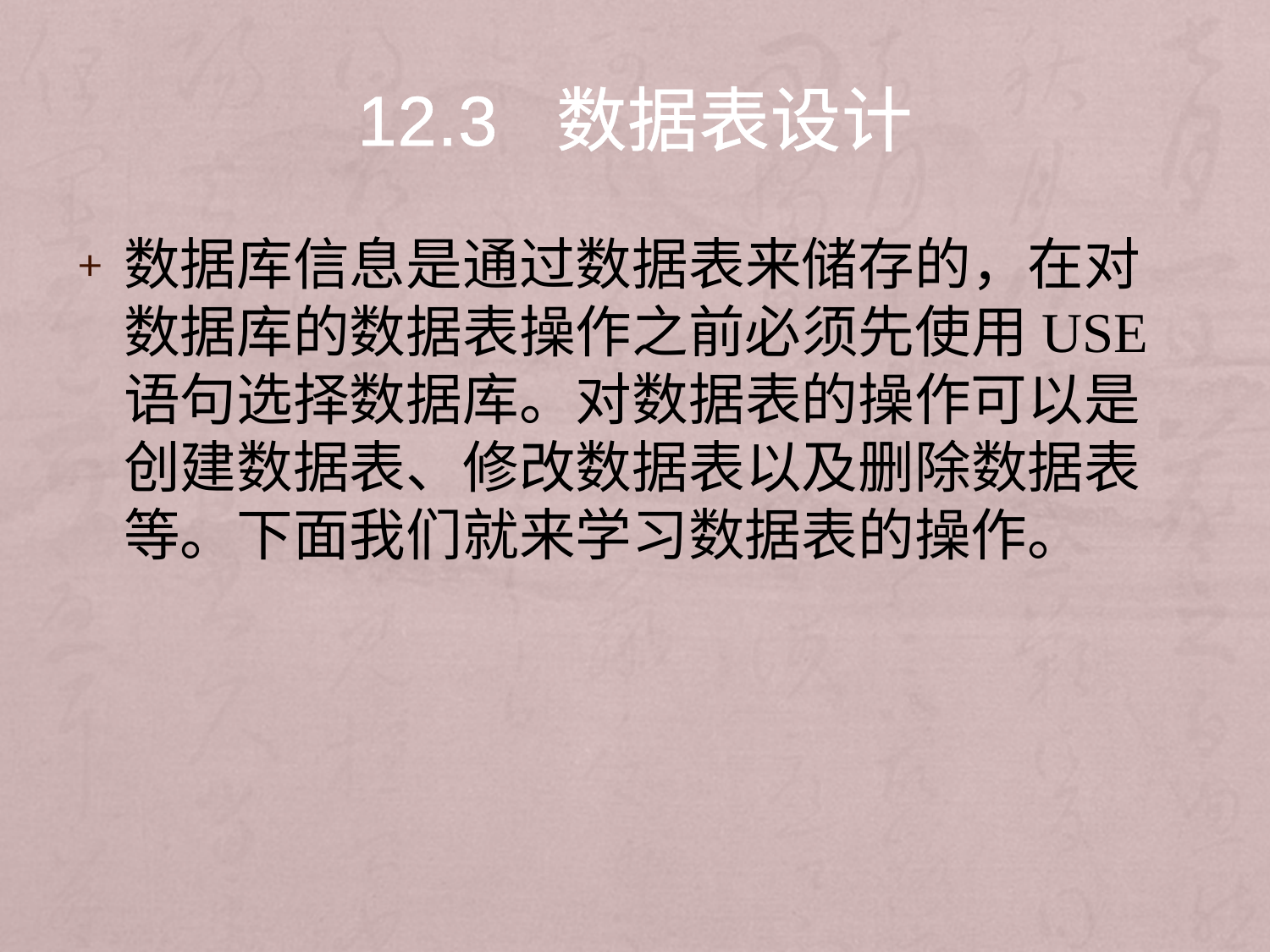

# 12.3  数据表设计
数据库信息是通过数据表来储存的，在对数据库的数据表操作之前必须先使用USE语句选择数据库。对数据表的操作可以是创建数据表、修改数据表以及删除数据表等。下面我们就来学习数据表的操作。